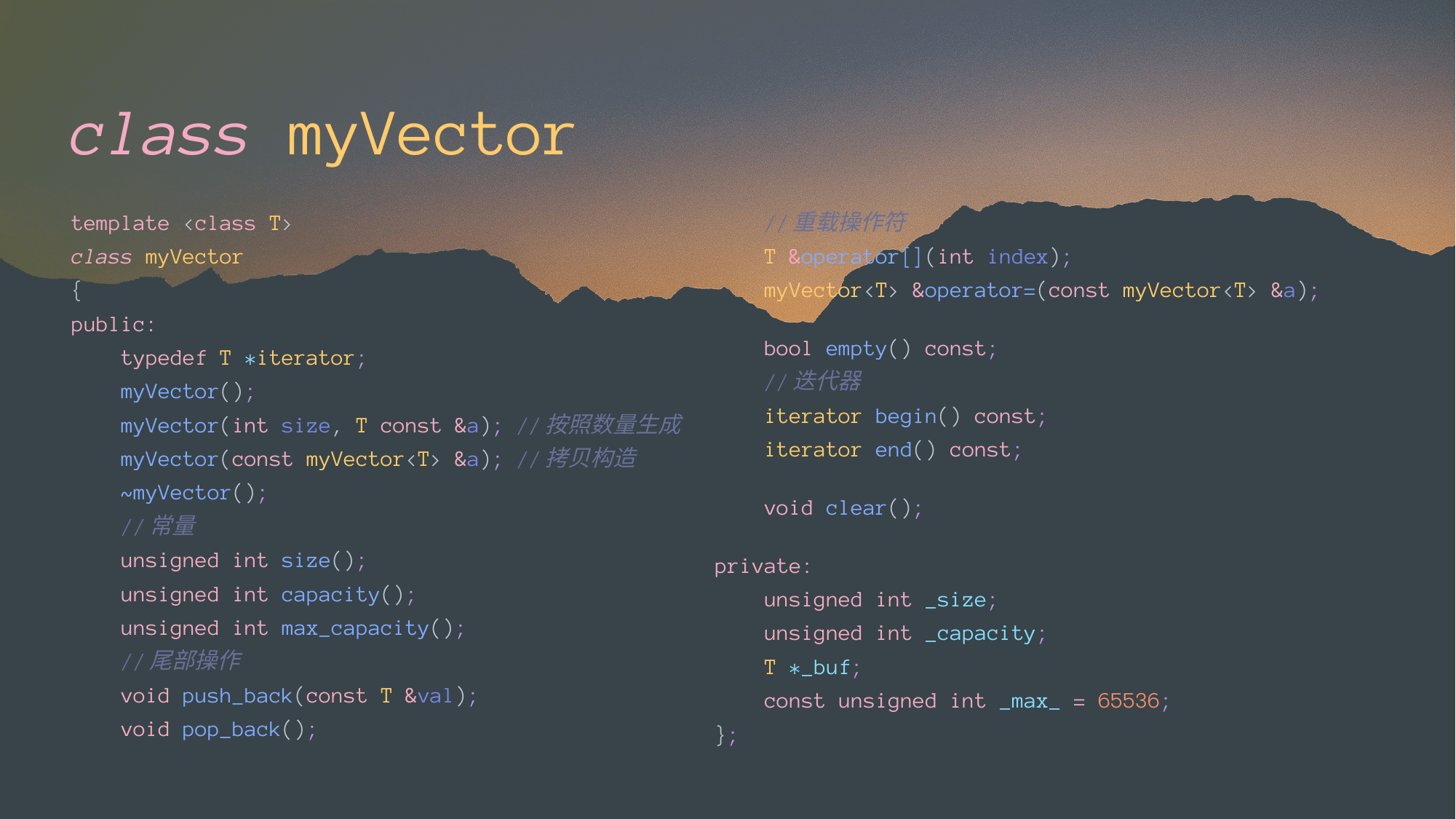

# class myVector
template <class T>
class myVector
{
public:
    typedef T *iterator;
    myVector();
    myVector(int size, T const &a); //按照数量生成
    myVector(const myVector<T> &a); //拷贝构造
    ~myVector();
    //常量
    unsigned int size();
    unsigned int capacity();
    unsigned int max_capacity();
    //尾部操作
    void push_back(const T &val);
    void pop_back();
    //重载操作符
    T &operator[](int index);
    myVector<T> &operator=(const myVector<T> &a);
    bool empty() const;
    //迭代器
    iterator begin() const;
    iterator end() const;
    void clear();
private:
    unsigned int _size;
    unsigned int _capacity;
    T *_buf;
    const unsigned int _max_ = 65536;
};